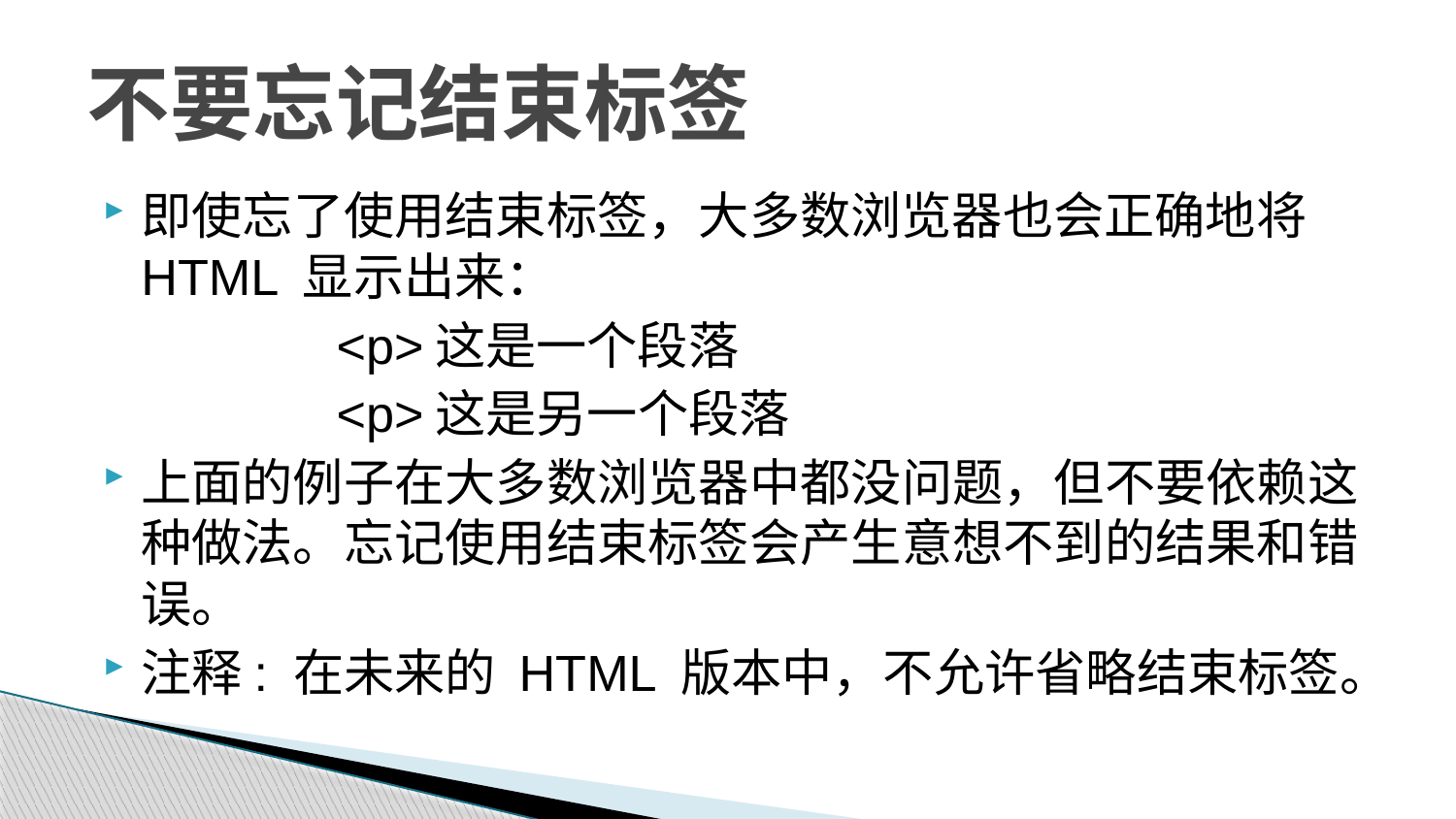

# 不要忘记结束标签
即使忘了使用结束标签，大多数浏览器也会正确地将 HTML 显示出来：
<p>这是一个段落
<p>这是另一个段落
上面的例子在大多数浏览器中都没问题，但不要依赖这种做法。忘记使用结束标签会产生意想不到的结果和错误。
注释: 在未来的 HTML 版本中，不允许省略结束标签。